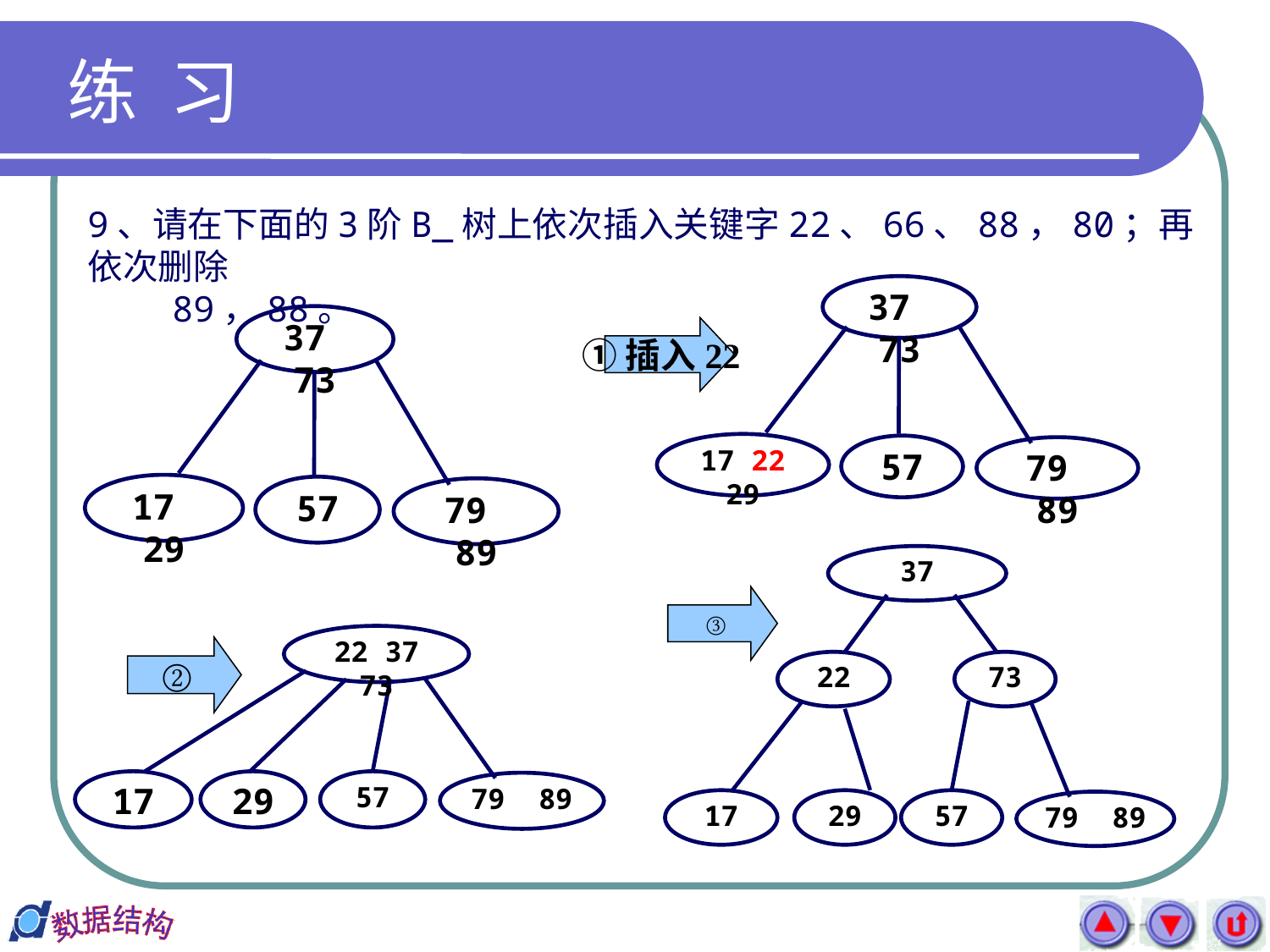

# 练  习
9、请在下面的3阶B_树上依次插入关键字22、66、88，80；再依次删除
    89，88。
37  73
①插入22

17 22 29
57
79  89
37  73

17  29
57
79  89
37
③

22
73

17
29
57
79  89
22 37 73
②

17
29
57
79  89